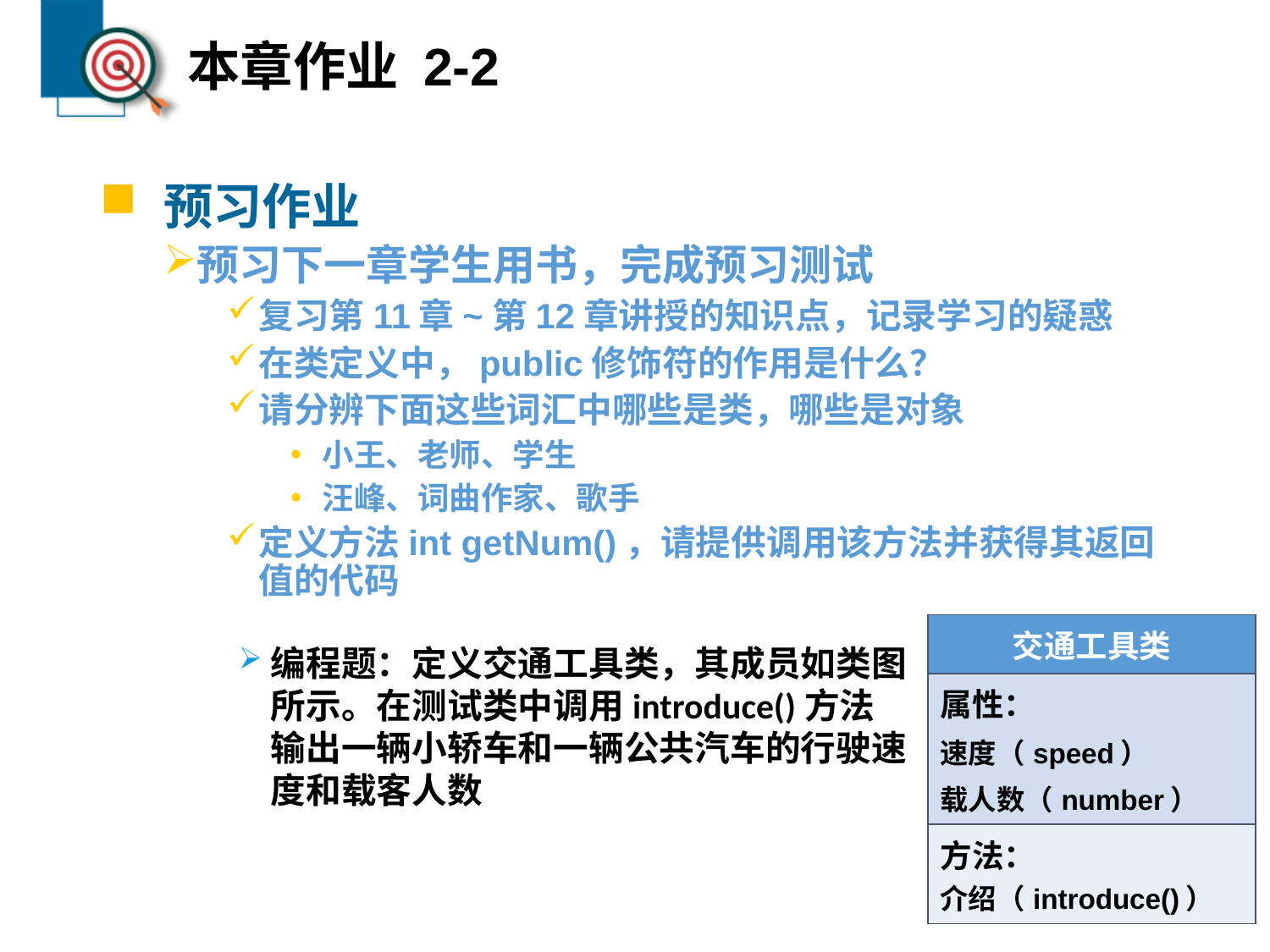

# 本章作业 2-2
预习作业
预习下一章学生用书，完成预习测试
复习第11章~第12章讲授的知识点，记录学习的疑惑
在类定义中，public修饰符的作用是什么？
请分辨下面这些词汇中哪些是类，哪些是对象
小王、老师、学生
汪峰、词曲作家、歌手
定义方法int getNum()，请提供调用该方法并获得其返回值的代码
| 交通工具类 |
| --- |
| 属性： 速度（speed） 载人数（number） |
| 方法： 介绍（introduce()） |
编程题：定义交通工具类，其成员如类图所示。在测试类中调用introduce()方法输出一辆小轿车和一辆公共汽车的行驶速度和载客人数
38/40